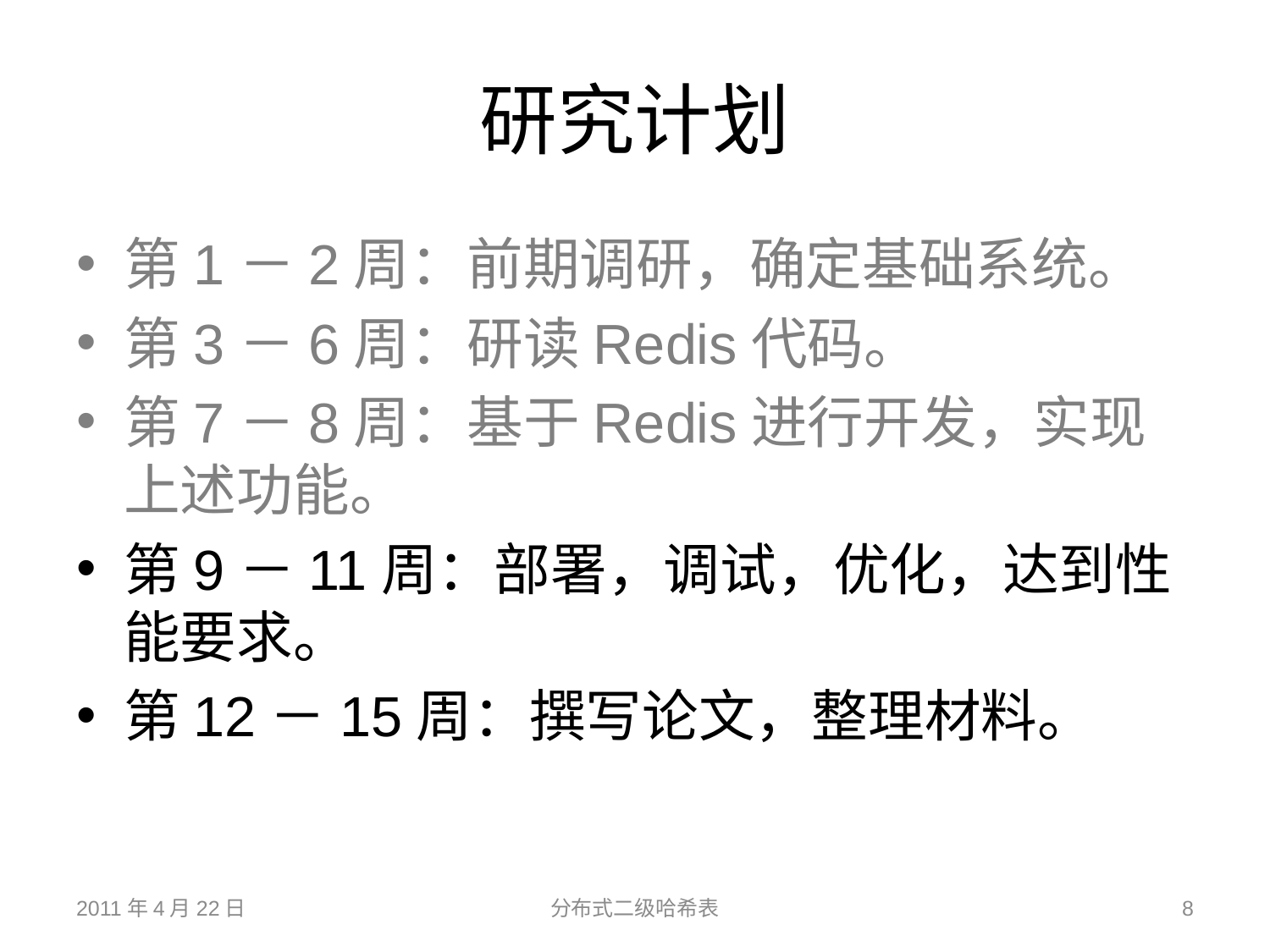

# 研究计划
第1－2周：前期调研，确定基础系统。
第3－6周：研读Redis代码。
第7－8周：基于Redis进行开发，实现上述功能。
第9－11周：部署，调试，优化，达到性能要求。
第12－15周：撰写论文，整理材料。
2011年4月22日
分布式二级哈希表
8